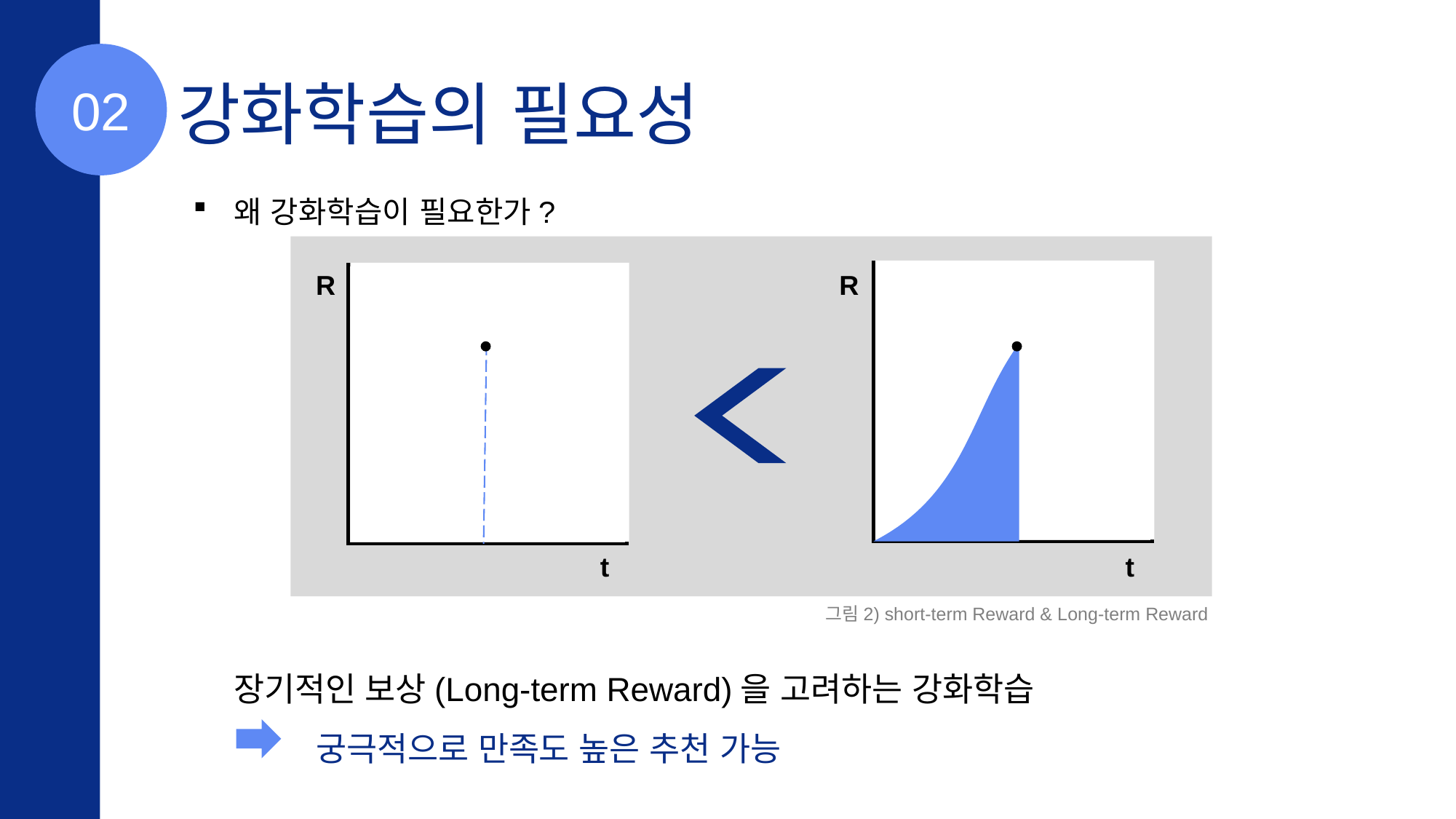

강화학습의 필요성
02
왜 강화학습이 필요한가?

R
R
t
t

그림2) short-term Reward & Long-term Reward
장기적인 보상(Long-term Reward)을 고려하는 강화학습
        궁극적으로 만족도 높은 추천 가능